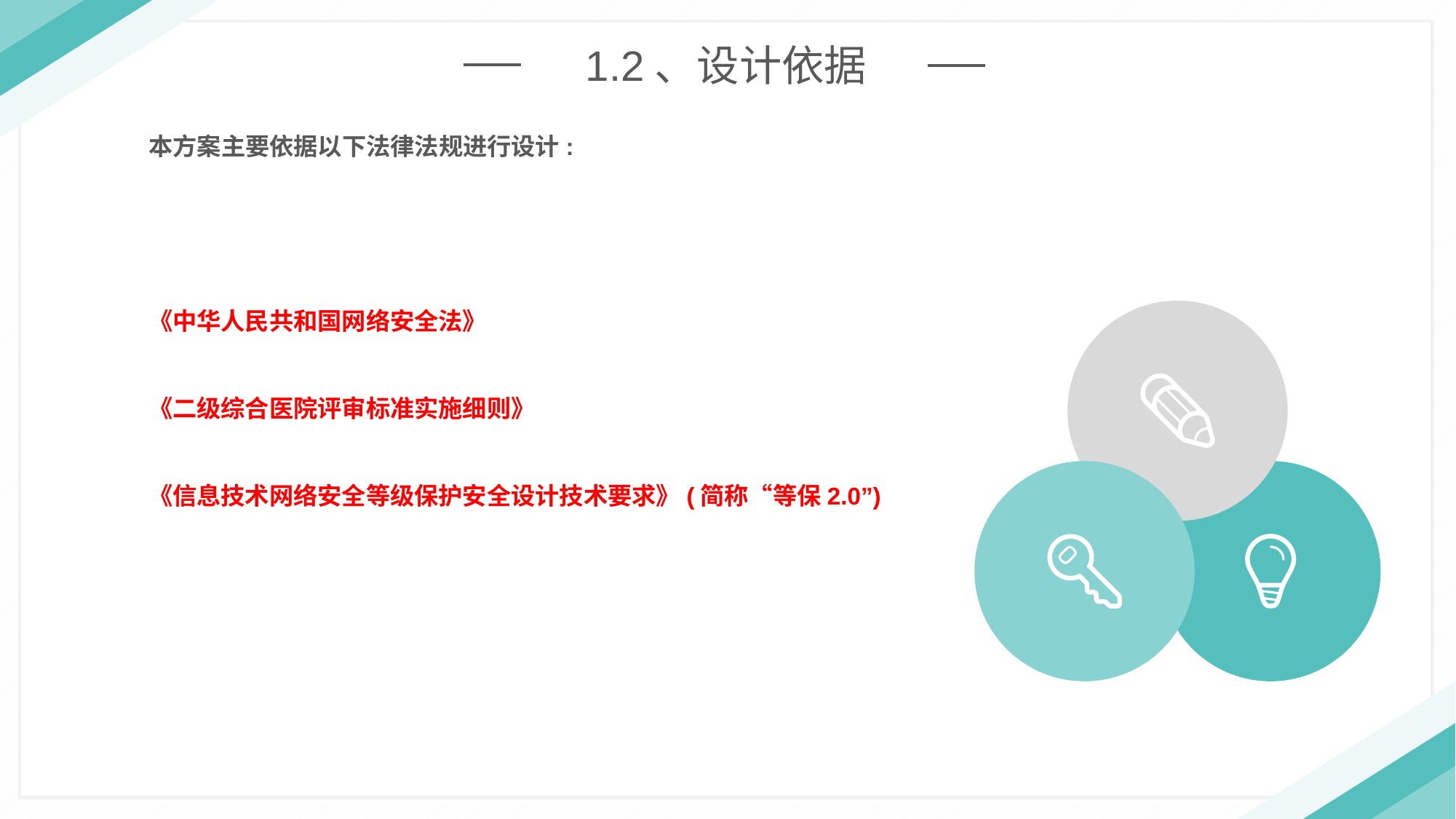

1.2、设计依据
本方案主要依据以下法律法规进行设计:

《中华人民共和国网络安全法》

《二级综合医院评审标准实施细则》

《信息技术网络安全等级保护安全设计技术要求》(简称“等保2.0”)